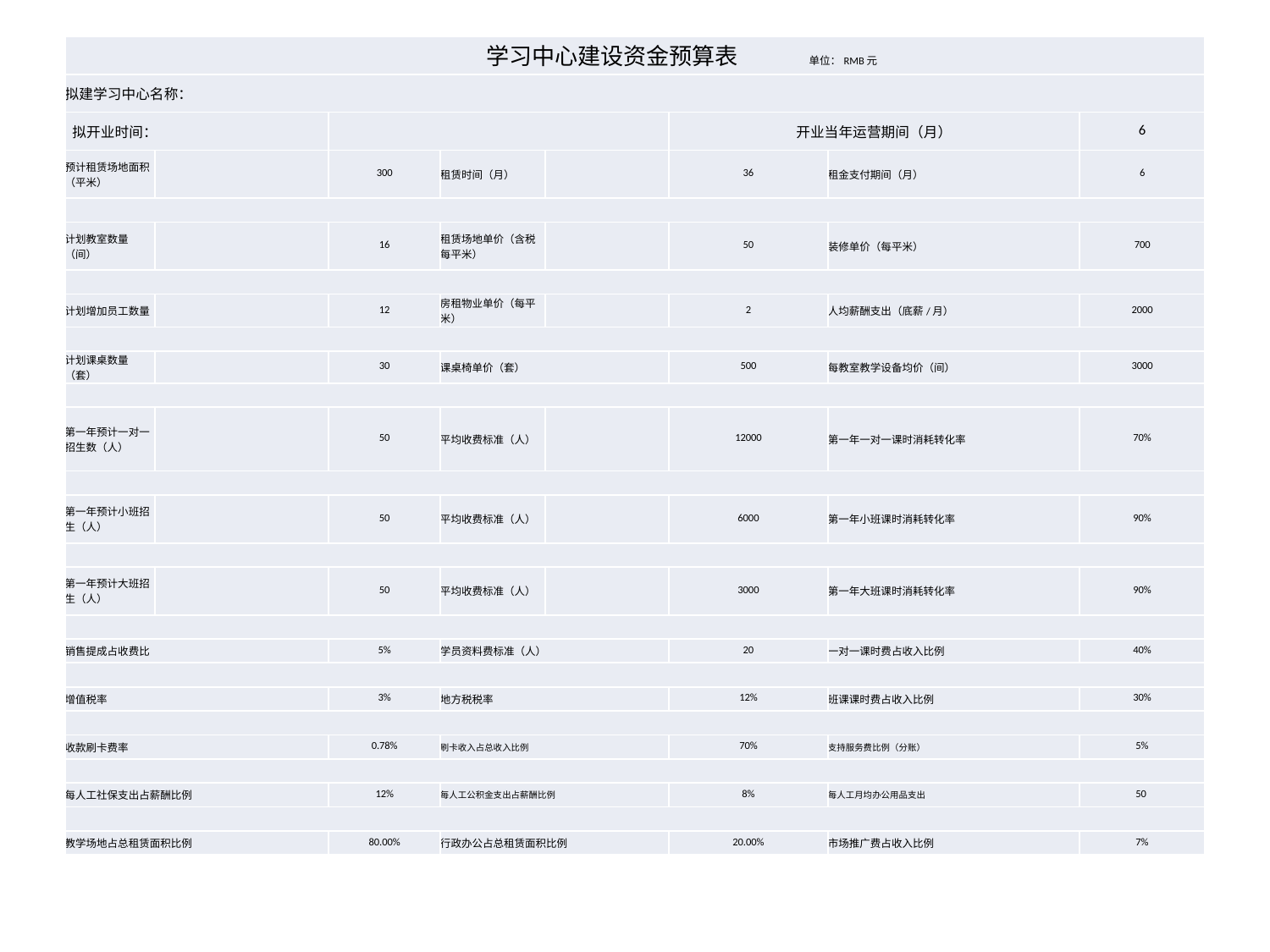

| 学习中心建设资金预算表 单位：RMB元 |  |  |  |  |  |  |  |
| --- | --- | --- | --- | --- | --- | --- | --- |
| 拟建学习中心名称： |  |  |  |  |  |  |  |
| 拟开业时间： |  |  |  |  | 开业当年运营期间（月） |  | 6 |
| 预计租赁场地面积（平米） |  | 300 | 租赁时间（月） |  | 36 | 租金支付期间（月） | 6 |
|  |  |  |  |  |  |  |  |
| 计划教室数量（间） |  | 16 | 租赁场地单价（含税每平米） |  | 50 | 装修单价（每平米） | 700 |
|  |  |  |  |  |  |  |  |
| 计划增加员工数量 |  | 12 | 房租物业单价（每平米） |  | 2 | 人均薪酬支出（底薪/月） | 2000 |
|  |  |  |  |  |  |  |  |
| 计划课桌数量（套） |  | 30 | 课桌椅单价（套） |  | 500 | 每教室教学设备均价（间） | 3000 |
|  |  |  |  |  |  |  |  |
| 第一年预计一对一招生数（人） |  | 50 | 平均收费标准（人） |  | 12000 | 第一年一对一课时消耗转化率 | 70% |
|  |  |  |  |  |  |  |  |
| 第一年预计小班招生（人） |  | 50 | 平均收费标准（人） |  | 6000 | 第一年小班课时消耗转化率 | 90% |
|  |  |  |  |  |  |  |  |
| 第一年预计大班招生（人） |  | 50 | 平均收费标准（人） |  | 3000 | 第一年大班课时消耗转化率 | 90% |
|  |  |  |  |  |  |  |  |
| 销售提成占收费比 |  | 5% | 学员资料费标准（人） |  | 20 | 一对一课时费占收入比例 | 40% |
|  |  |  |  |  |  |  |  |
| 增值税率 |  | 3% | 地方税税率 |  | 12% | 班课课时费占收入比例 | 30% |
|  |  |  |  |  |  |  |  |
| 收款刷卡费率 |  | 0.78% | 刷卡收入占总收入比例 |  | 70% | 支持服务费比例（分账） | 5% |
|  |  |  |  |  |  |  |  |
| 每人工社保支出占薪酬比例 |  | 12% | 每人工公积金支出占薪酬比例 |  | 8% | 每人工月均办公用品支出 | 50 |
|  |  |  |  |  |  |  |  |
| 教学场地占总租赁面积比例 |  | 80.00% | 行政办公占总租赁面积比例 |  | 20.00% | 市场推广费占收入比例 | 7% |
#